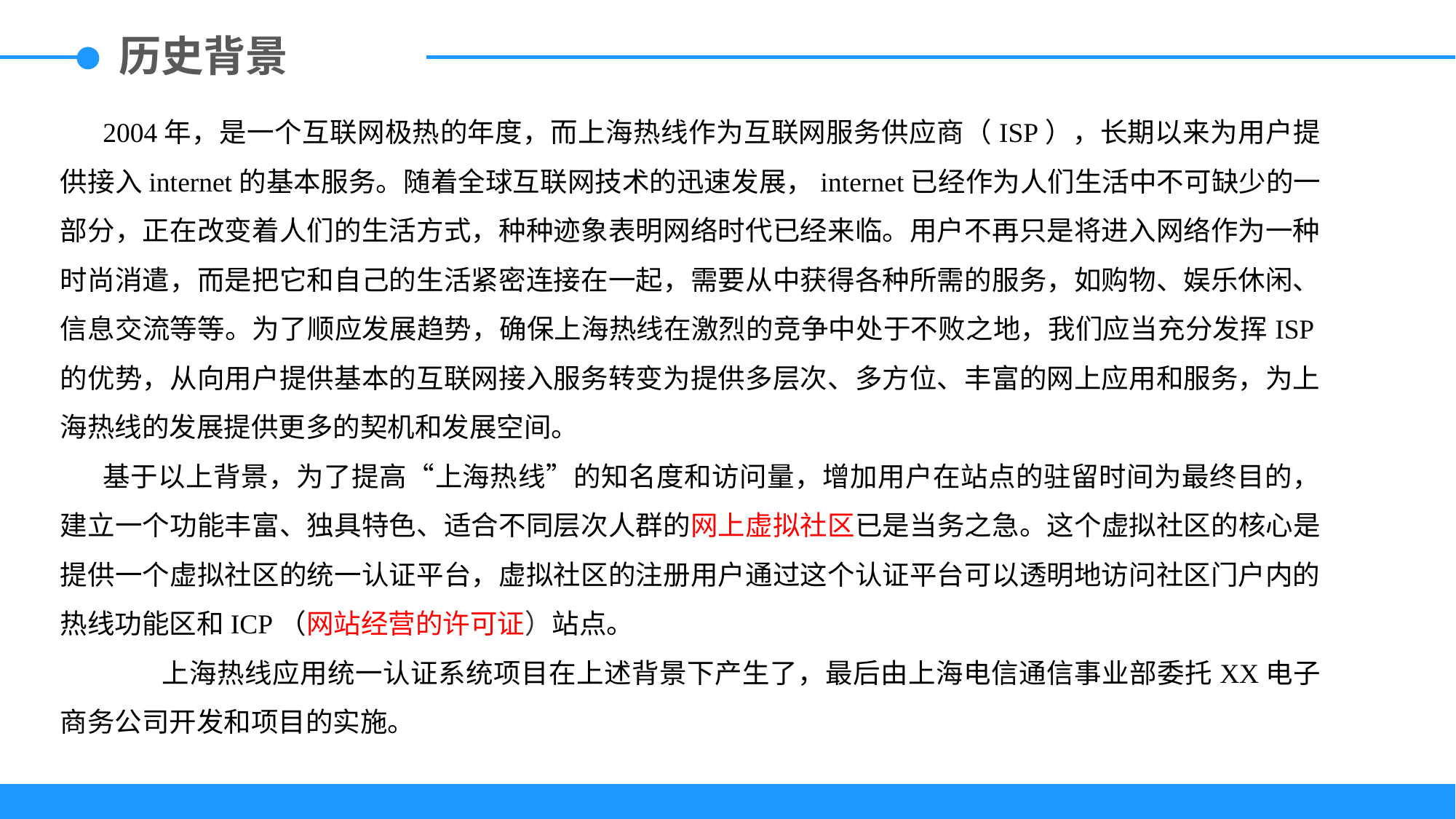

历史背景

2004年，是一个互联网极热的年度，而上海热线作为互联网服务供应商（ISP），长期以来为用户提供接入internet的基本服务。随着全球互联网技术的迅速发展，internet已经作为人们生活中不可缺少的一部分，正在改变着人们的生活方式，种种迹象表明网络时代已经来临。用户不再只是将进入网络作为一种时尚消遣，而是把它和自己的生活紧密连接在一起，需要从中获得各种所需的服务，如购物、娱乐休闲、信息交流等等。为了顺应发展趋势，确保上海热线在激烈的竞争中处于不败之地，我们应当充分发挥ISP的优势，从向用户提供基本的互联网接入服务转变为提供多层次、多方位、丰富的网上应用和服务，为上海热线的发展提供更多的契机和发展空间。
基于以上背景，为了提高“上海热线”的知名度和访问量，增加用户在站点的驻留时间为最终目的，建立一个功能丰富、独具特色、适合不同层次人群的网上虚拟社区已是当务之急。这个虚拟社区的核心是提供一个虚拟社区的统一认证平台，虚拟社区的注册用户通过这个认证平台可以透明地访问社区门户内的热线功能区和ICP（网站经营的许可证）站点。
        上海热线应用统一认证系统项目在上述背景下产生了，最后由上海电信通信事业部委托XX电子商务公司开发和项目的实施。